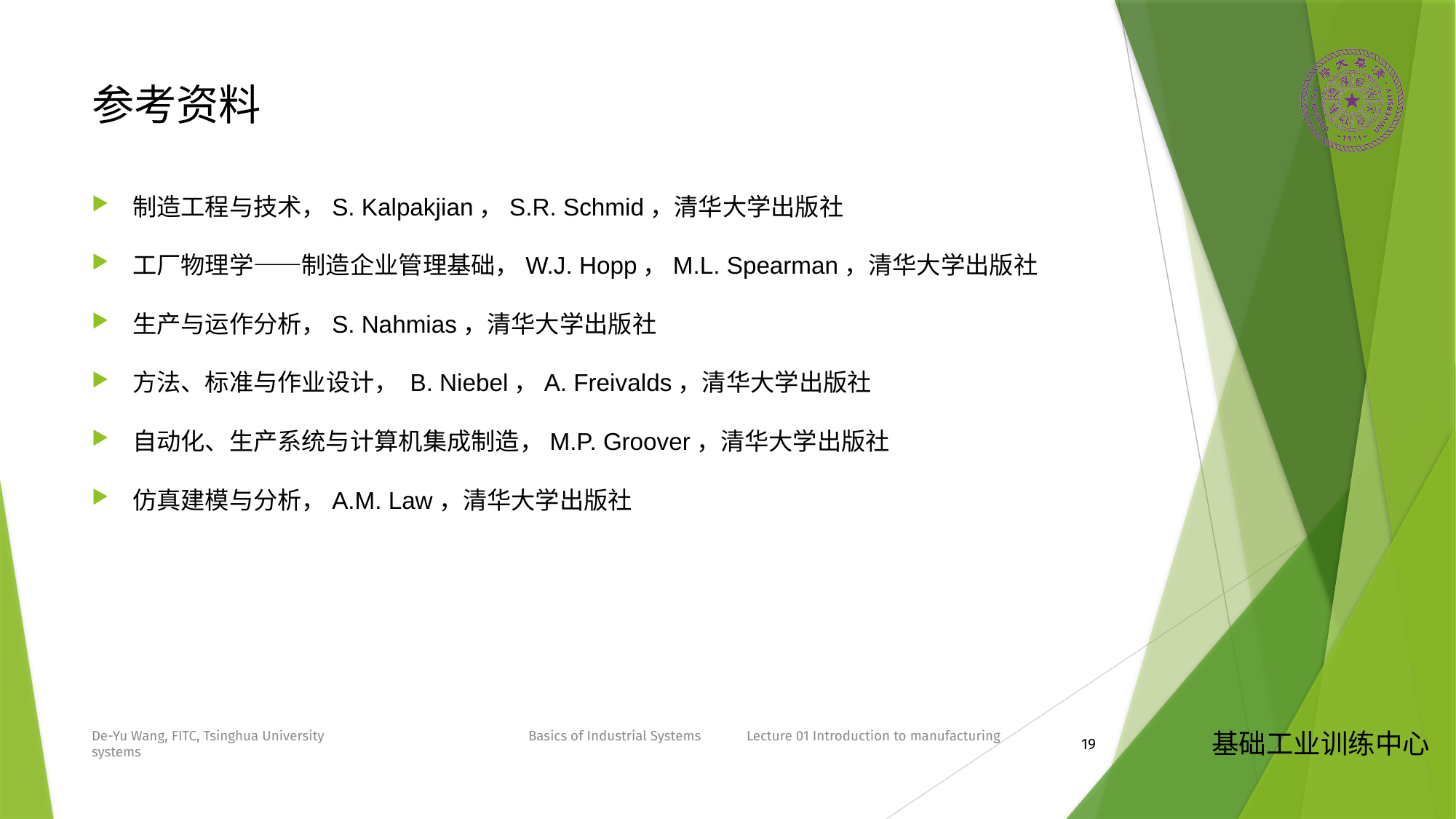

# 参考资料
制造工程与技术，S. Kalpakjian，S.R. Schmid，清华大学出版社
工厂物理学——制造企业管理基础，W.J. Hopp，M.L. Spearman，清华大学出版社
生产与运作分析，S. Nahmias，清华大学出版社
方法、标准与作业设计， B. Niebel，A. Freivalds，清华大学出版社
自动化、生产系统与计算机集成制造，M.P. Groover，清华大学出版社
仿真建模与分析，A.M. Law，清华大学出版社
19